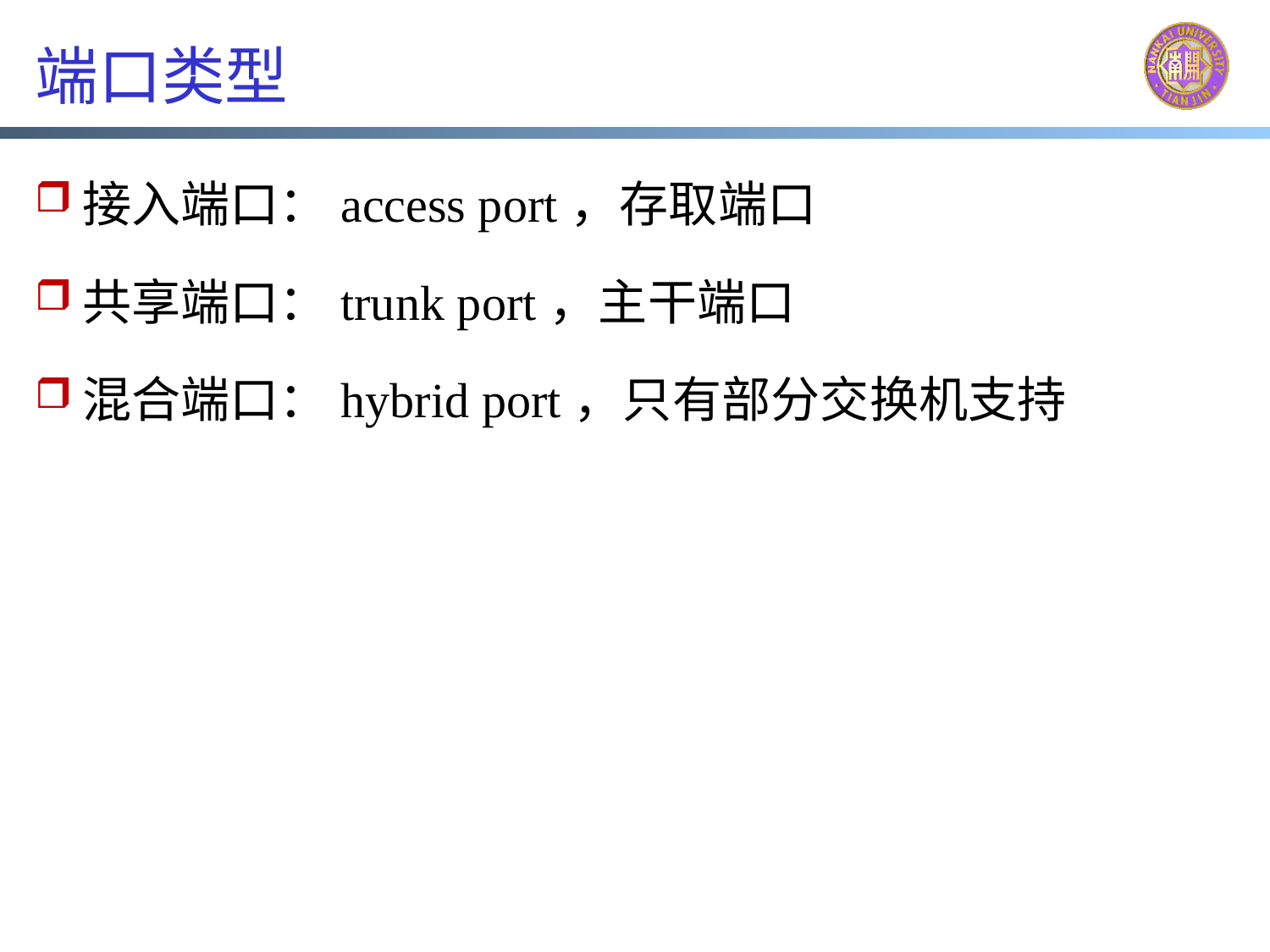

# 端口类型
接入端口：access port，存取端口
共享端口：trunk port，主干端口
混合端口：hybrid port，只有部分交换机支持